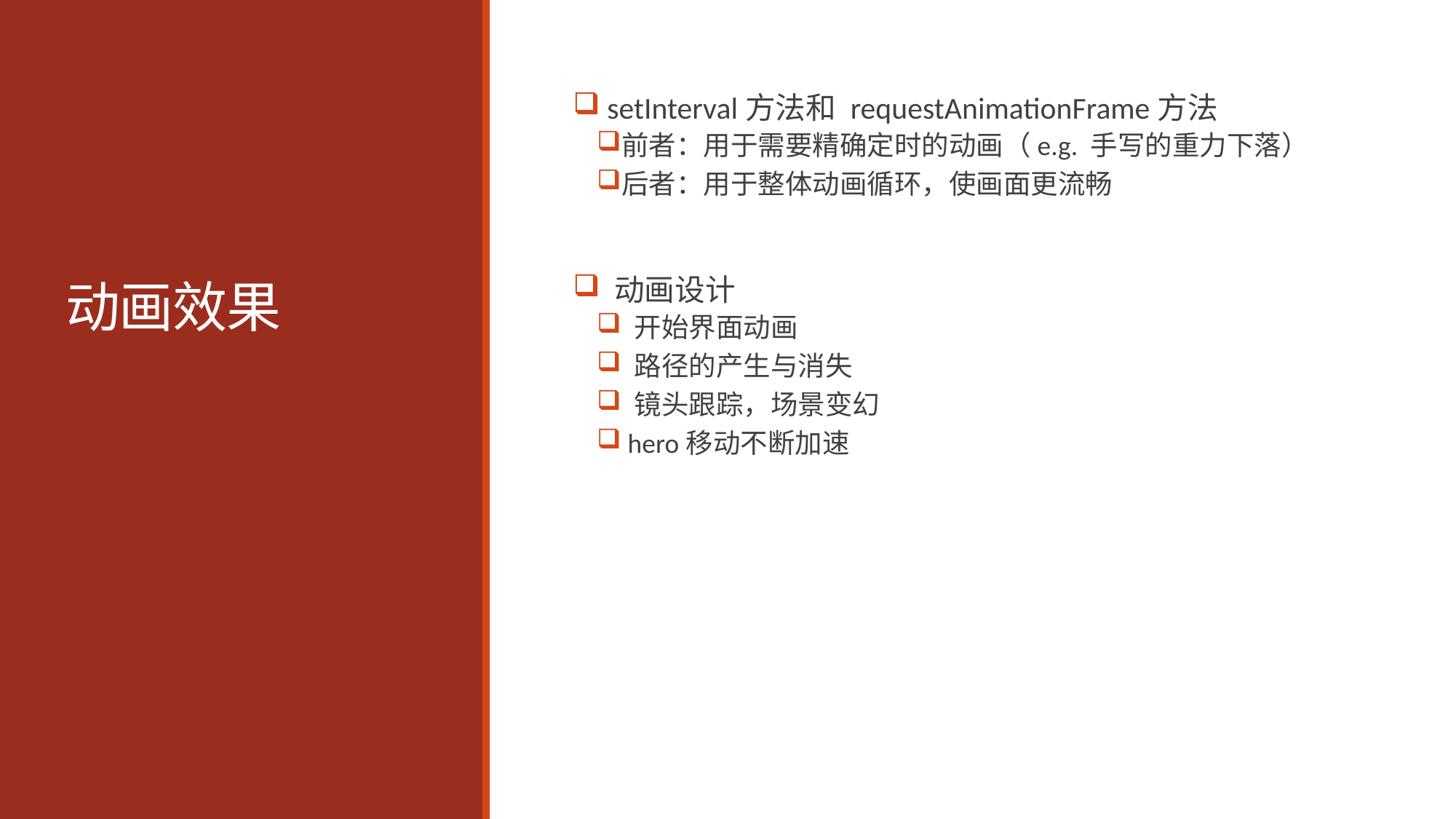

# 动画效果
 setInterval方法和 requestAnimationFrame方法
前者：用于需要精确定时的动画（e.g. 手写的重力下落）
后者：用于整体动画循环，使画面更流畅

 动画设计
 开始界面动画
 路径的产生与消失
 镜头跟踪，场景变幻
 hero移动不断加速